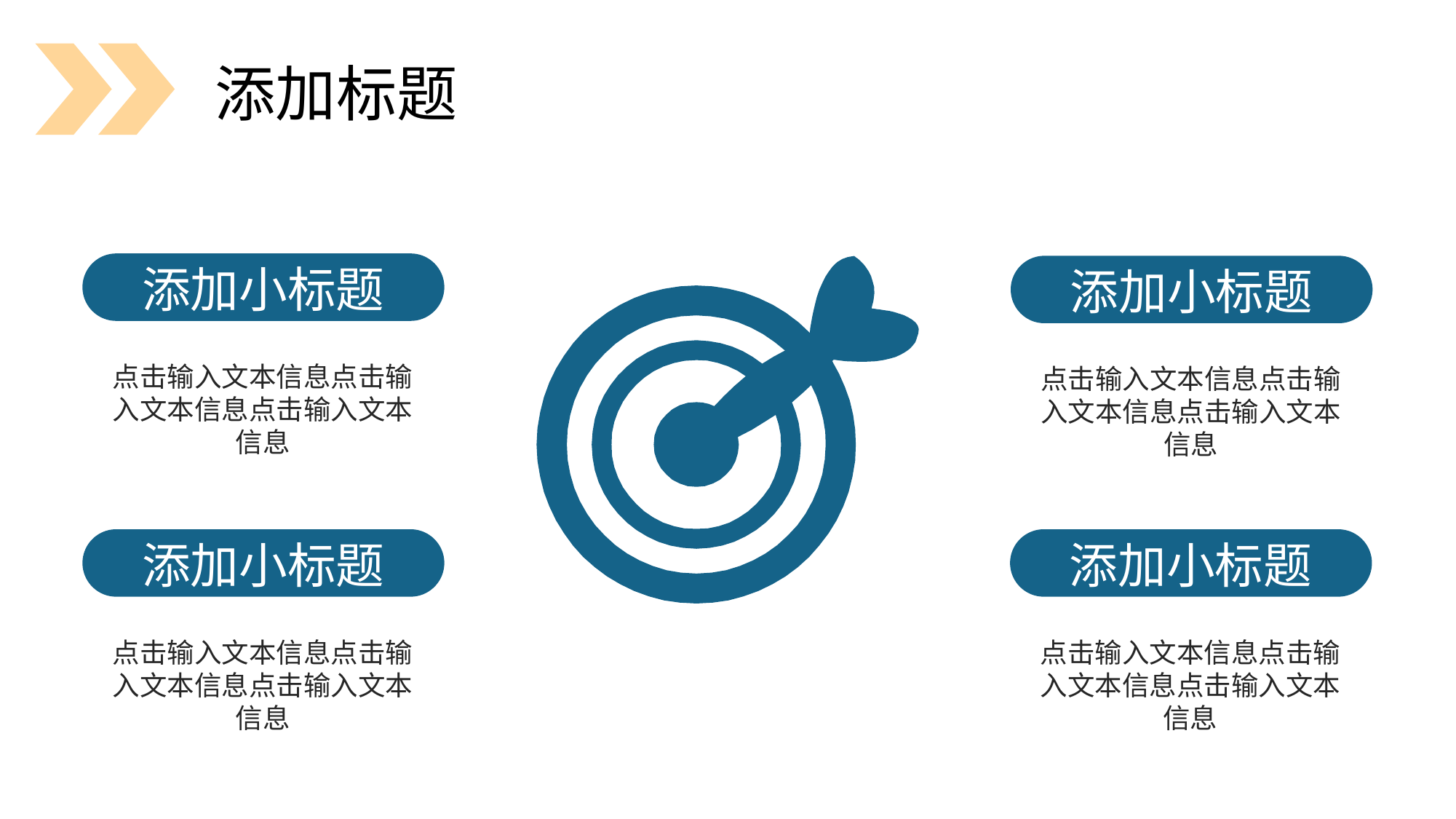

添加标题

添加小标题

添加小标题
点击输入文本信息点击输入文本信息点击输入文本信息
点击输入文本信息点击输入文本信息点击输入文本信息

添加小标题
添加小标题
点击输入文本信息点击输入文本信息点击输入文本信息
点击输入文本信息点击输入文本信息点击输入文本信息